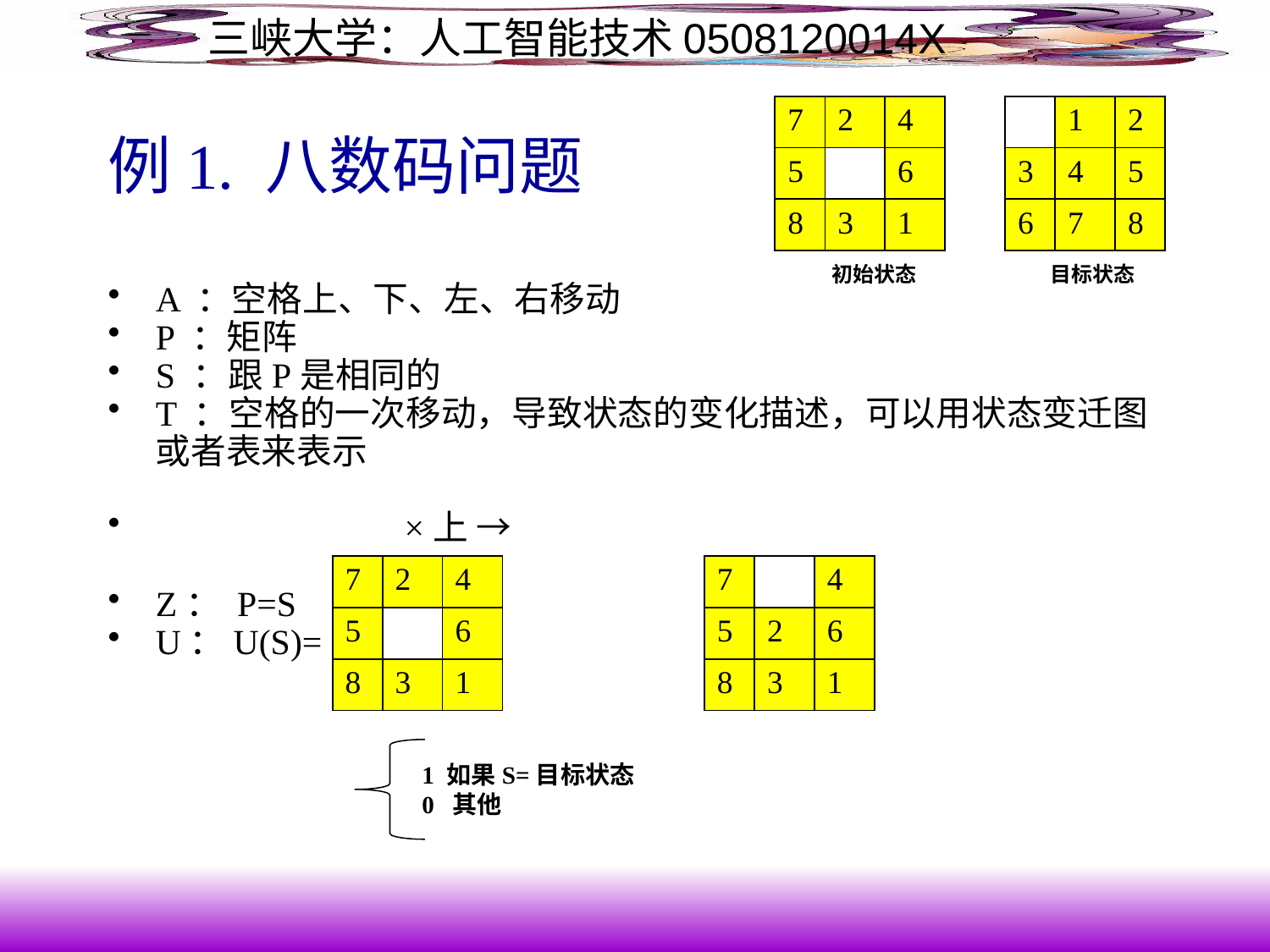

# 例1. 八数码问题
| 7 | 2 | 4 |
| --- | --- | --- |
| 5 |  | 6 |
| 8 | 3 | 1 |
|  | 1 | 2 |
| --- | --- | --- |
| 3 | 4 | 5 |
| 6 | 7 | 8 |
初始状态
目标状态
A ：空格上、下、左、右移动
P ：矩阵
S ：跟P是相同的
T ：空格的一次移动，导致状态的变化描述，可以用状态变迁图或者表来表示

                            ×上 →

Z： P=S
U：U(S)=
| 7 | 2 | 4 |
| --- | --- | --- |
| 5 |  | 6 |
| 8 | 3 | 1 |
| 7 |  | 4 |
| --- | --- | --- |
| 5 | 2 | 6 |
| 8 | 3 | 1 |

1 如果S=目标状态
0  其他